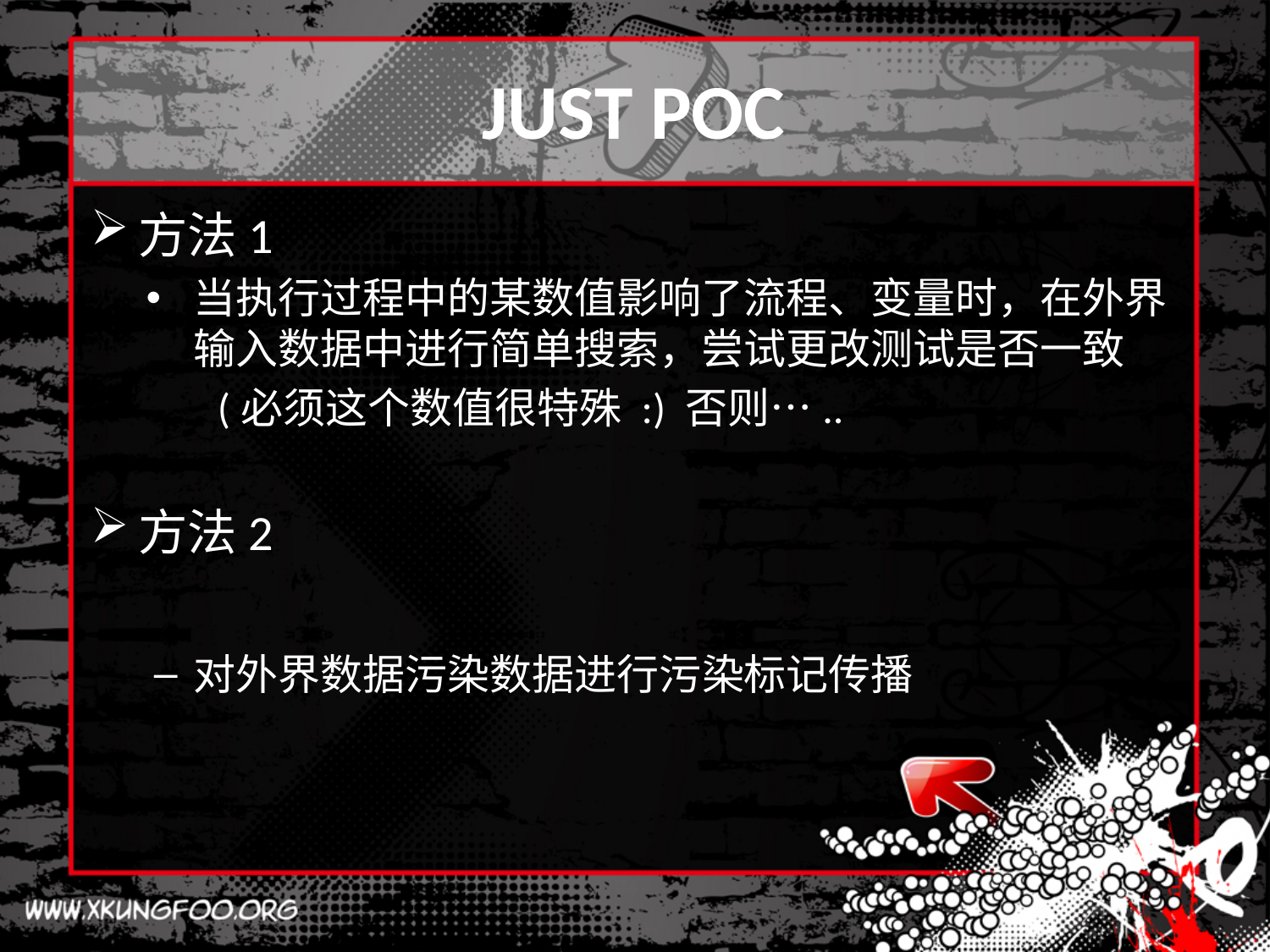

# JUST POC
方法1
当执行过程中的某数值影响了流程、变量时，在外界输入数据中进行简单搜索，尝试更改测试是否一致
 	(必须这个数值很特殊 :) 否则…..

方法2

对外界数据污染数据进行污染标记传播